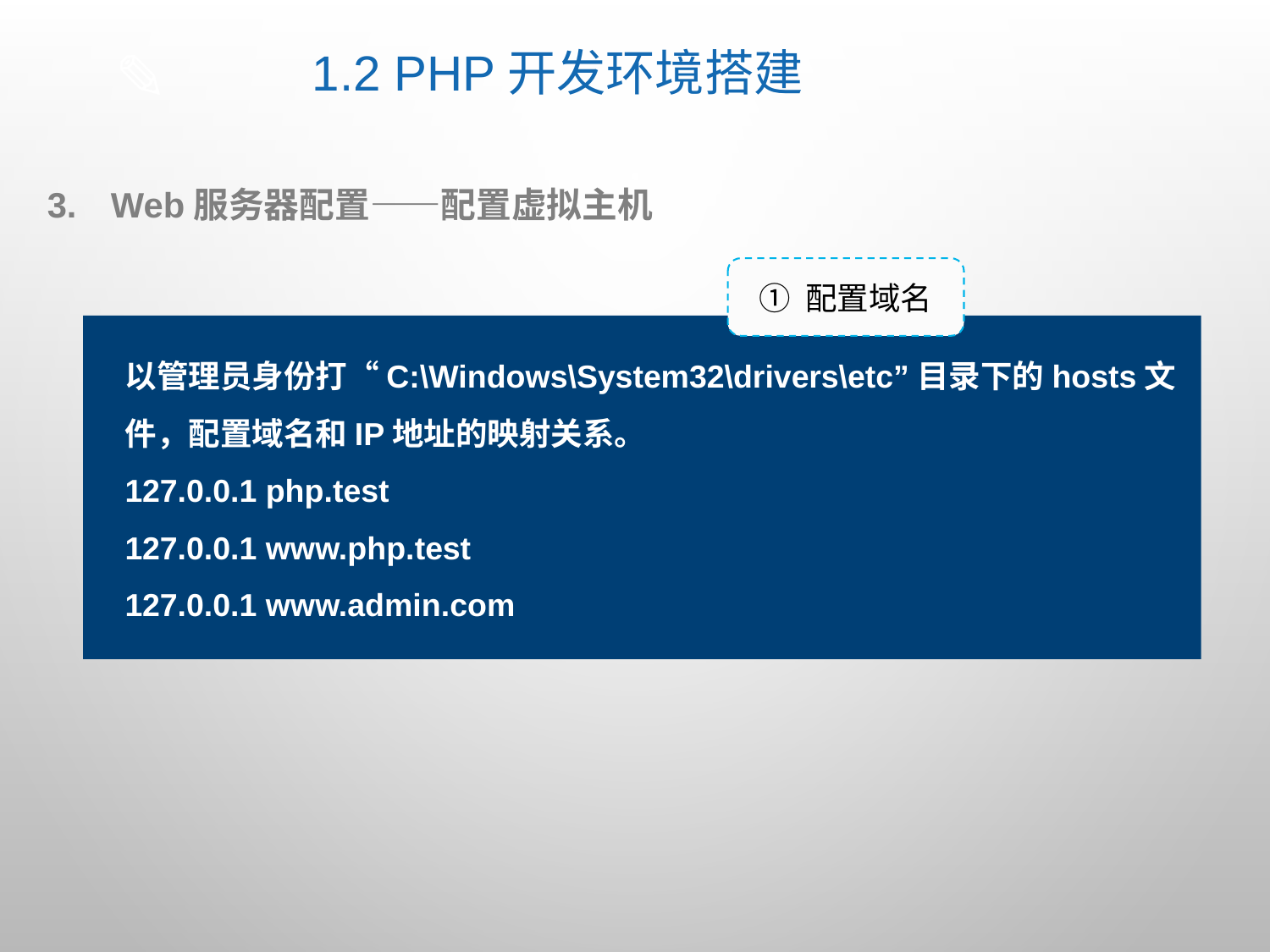

# 1.2 PHP开发环境搭建
Web服务器配置——配置虚拟主机
① 配置域名

以管理员身份打“C:\Windows\System32\drivers\etc”目录下的hosts文件，配置域名和IP地址的映射关系。
127.0.0.1 php.test
127.0.0.1 www.php.test
127.0.0.1 www.admin.com